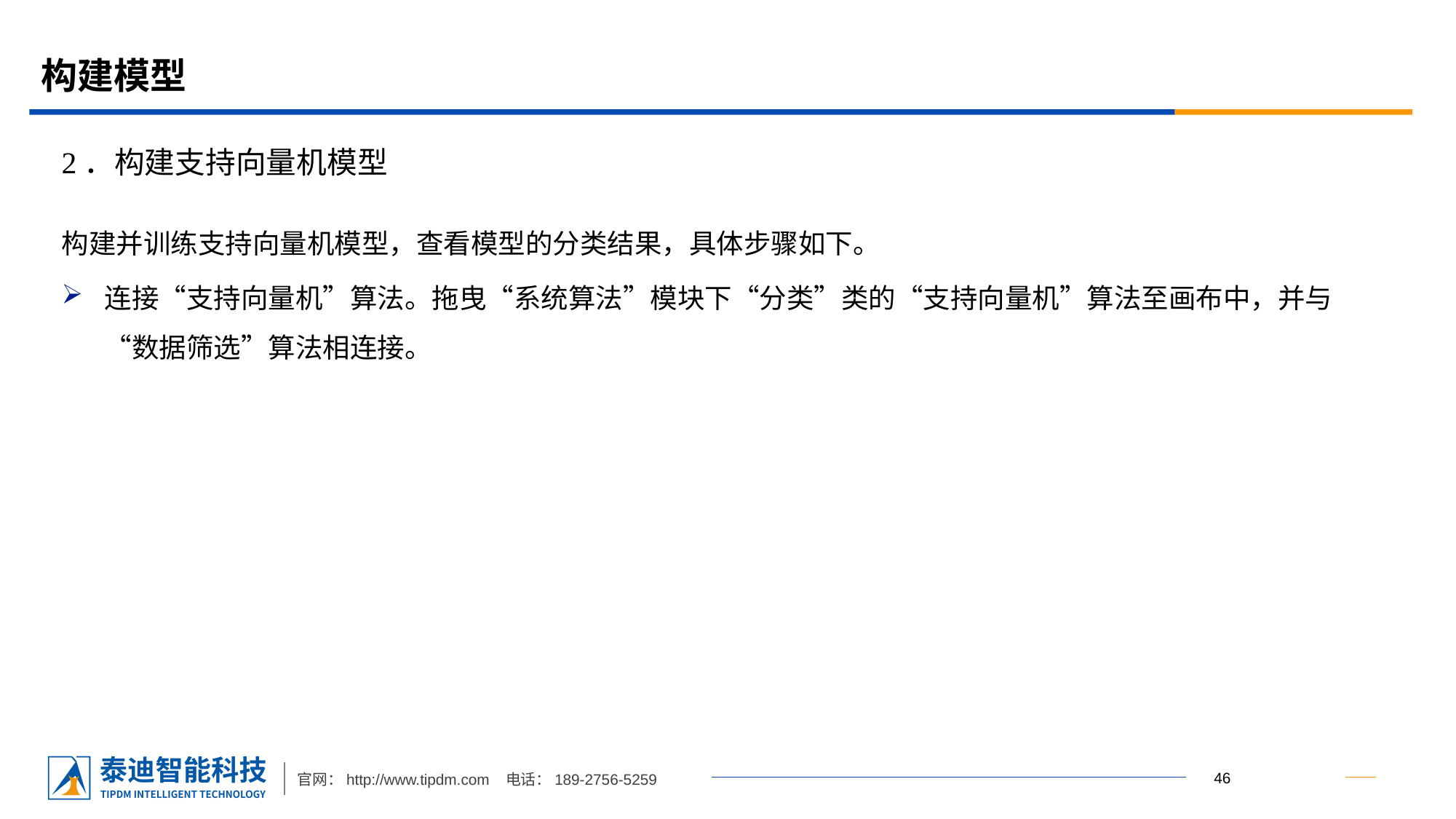

# 构建模型
2．构建支持向量机模型
构建并训练支持向量机模型，查看模型的分类结果，具体步骤如下。
连接“支持向量机”算法。拖曳“系统算法”模块下“分类”类的“支持向量机”算法至画布中，并与“数据筛选”算法相连接。